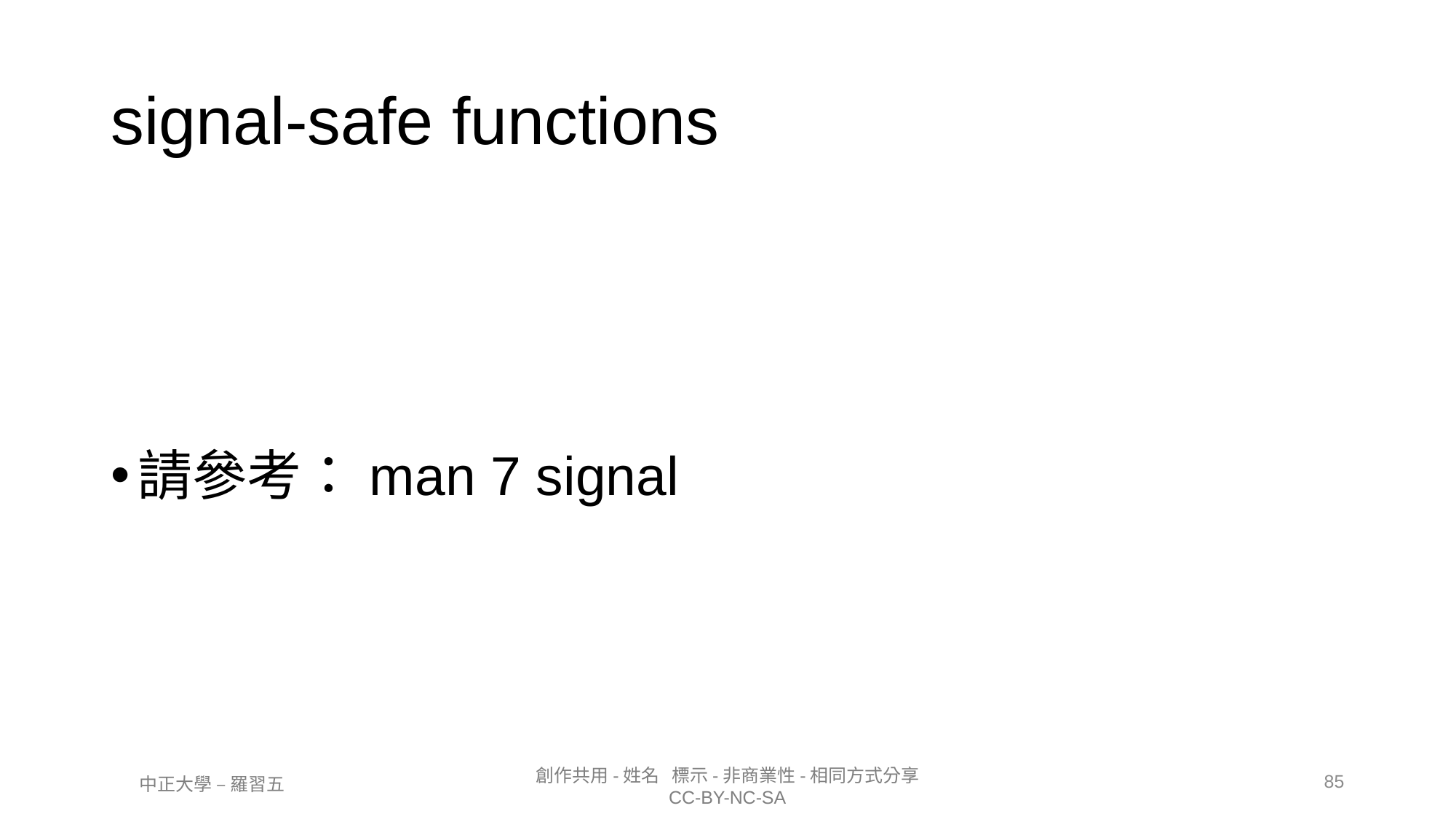

# signal-safe functions
請參考：man 7 signal
85